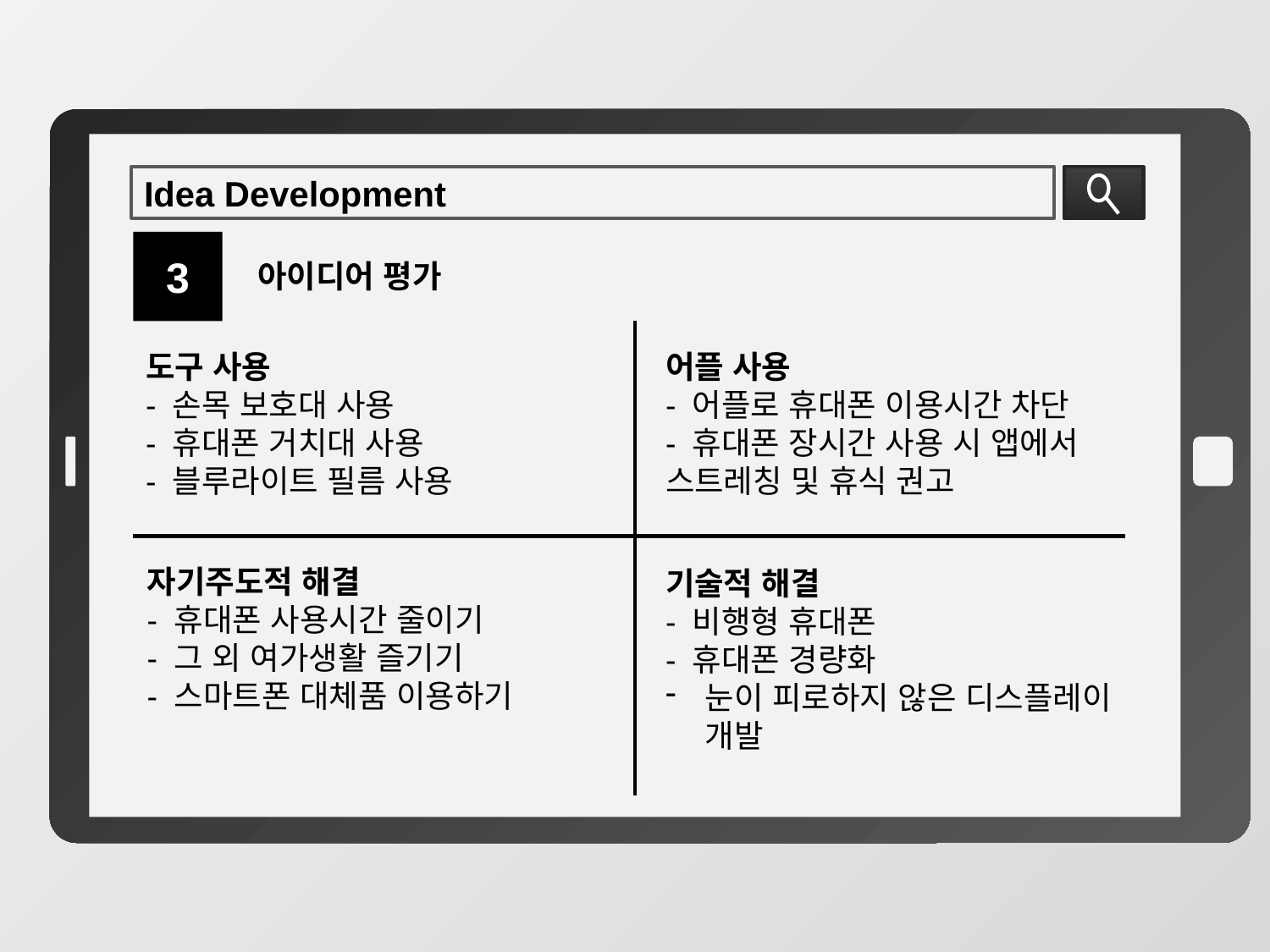

Idea Development

3
아이디어 평가
어플 사용
- 어플로 휴대폰 이용시간 차단
- 휴대폰 장시간 사용 시 앱에서 스트레칭 및 휴식 권고
도구 사용
- 손목 보호대 사용
- 휴대폰 거치대 사용
- 블루라이트 필름 사용

자기주도적 해결
- 휴대폰 사용시간 줄이기
- 그 외 여가생활 즐기기
- 스마트폰 대체품 이용하기
기술적 해결
- 비행형 휴대폰
- 휴대폰 경량화
눈이 피로하지 않은 디스플레이 개발